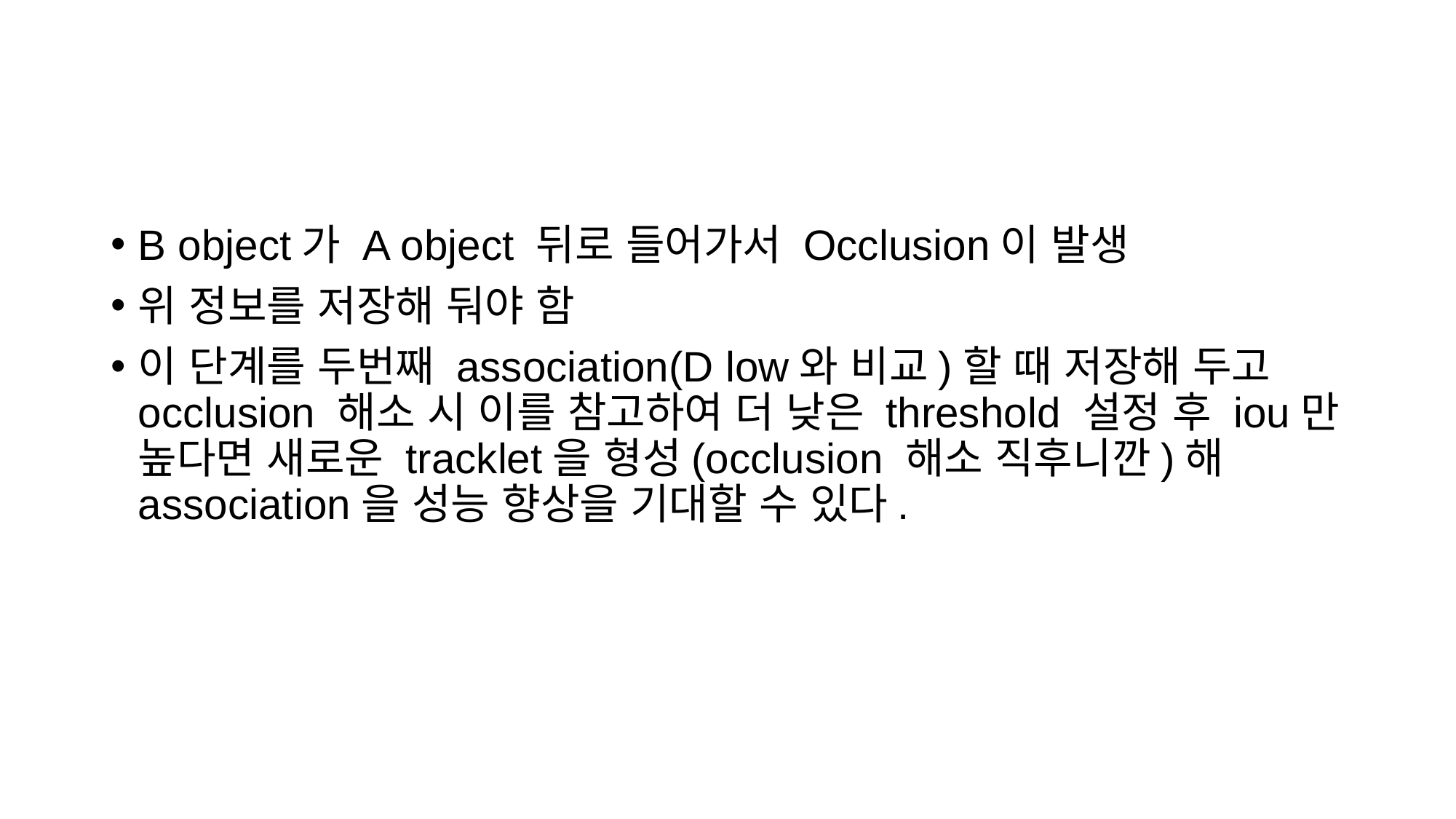

#
B object가 A object 뒤로 들어가서 Occlusion이 발생
위 정보를 저장해 둬야 함
이 단계를 두번째 association(D low와 비교)할 때 저장해 두고 occlusion 해소 시 이를 참고하여 더 낮은 threshold 설정 후 iou만 높다면 새로운 tracklet을 형성(occlusion 해소 직후니깐)해 association을 성능 향상을 기대할 수 있다.